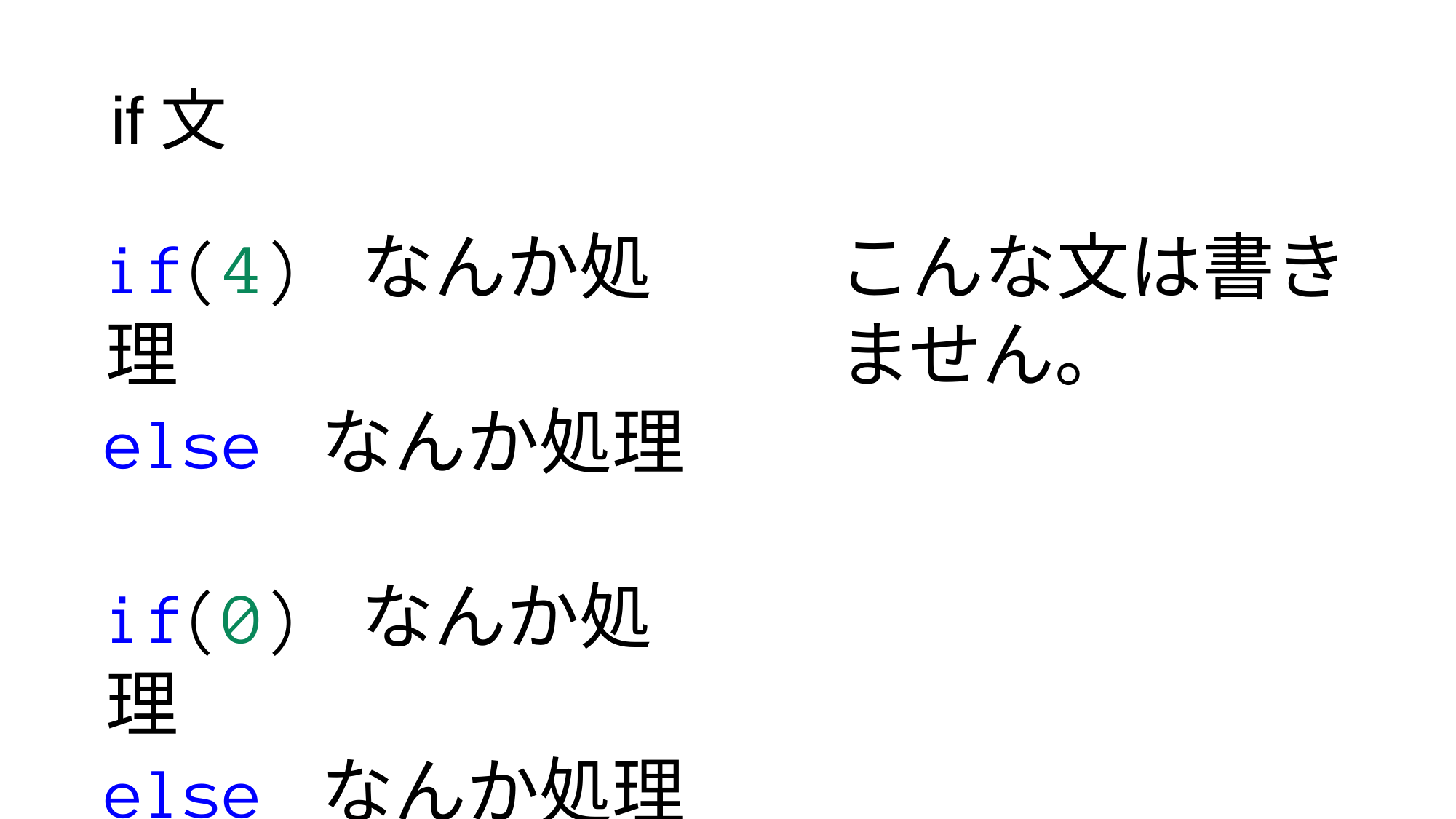

# if文
if(4) なんか処理
else なんか処理
if(0) なんか処理
else なんか処理
こんな文は書きません。